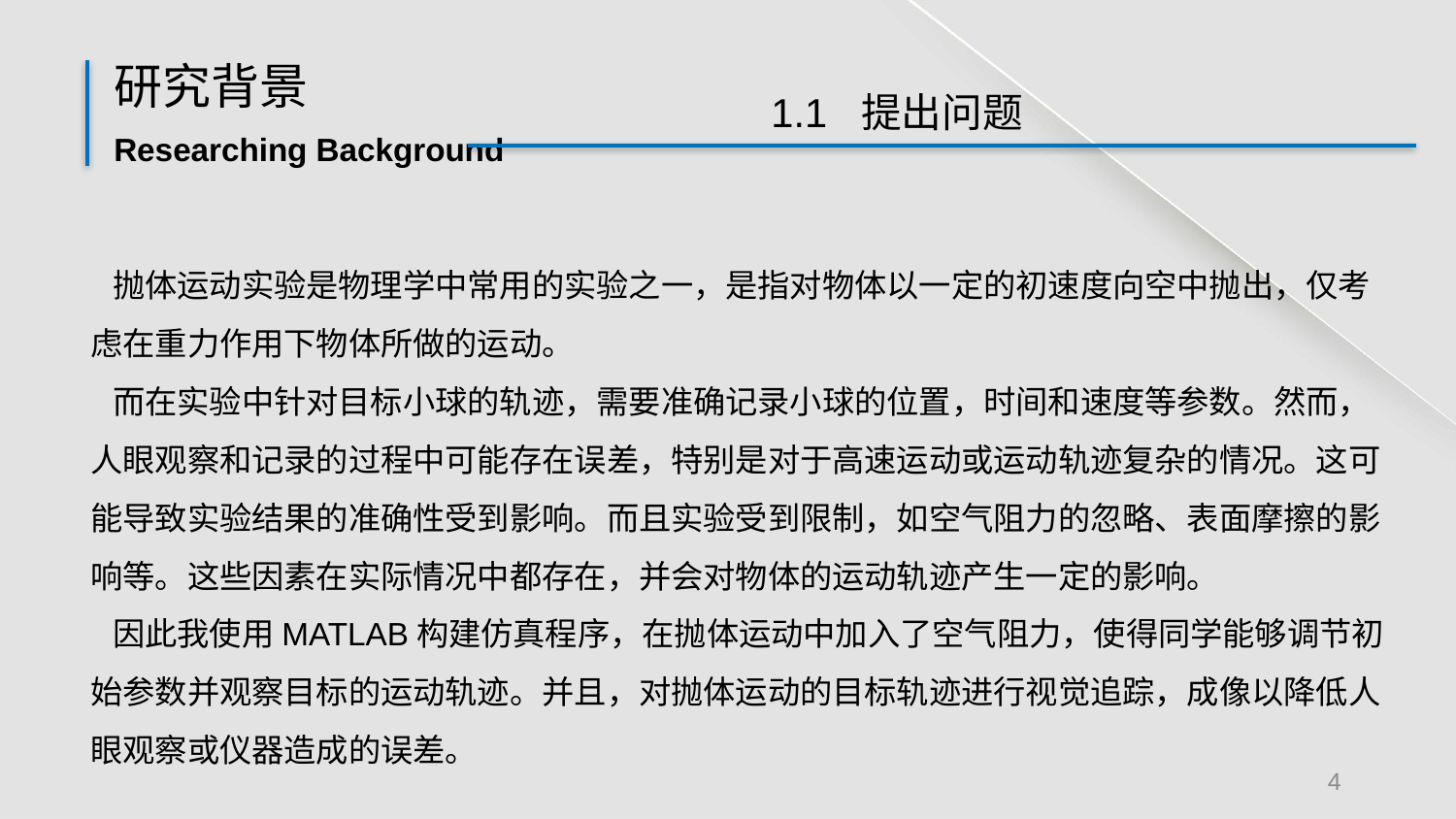

# 研究背景
1.1 提出问题
Researching Background
  抛体运动实验是物理学中常用的实验之一，是指对物体以一定的初速度向空中抛出，仅考虑在重力作用下物体所做的运动。
  而在实验中针对目标小球的轨迹，需要准确记录小球的位置，时间和速度等参数。然而，人眼观察和记录的过程中可能存在误差，特别是对于高速运动或运动轨迹复杂的情况。这可能导致实验结果的准确性受到影响。而且实验受到限制，如空气阻力的忽略、表面摩擦的影响等。这些因素在实际情况中都存在，并会对物体的运动轨迹产生一定的影响。
  因此我使用MATLAB构建仿真程序，在抛体运动中加入了空气阻力，使得同学能够调节初始参数并观察目标的运动轨迹。并且，对抛体运动的目标轨迹进行视觉追踪，成像以降低人眼观察或仪器造成的误差。
4